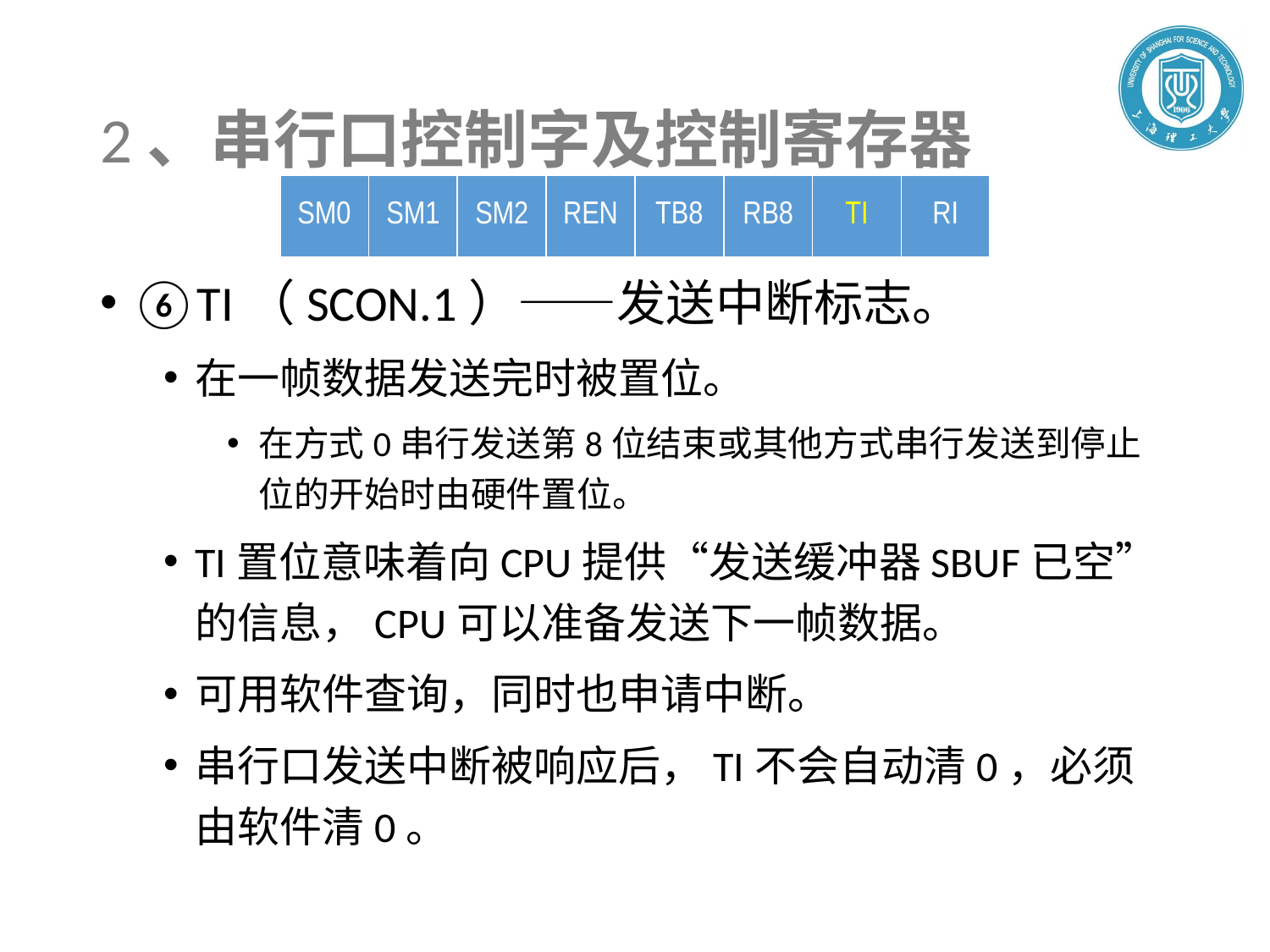

# 2、串行口控制字及控制寄存器
| SM0 | SM1 | SM2 | REN | TB8 | RB8 | TI | RI |
| --- | --- | --- | --- | --- | --- | --- | --- |
⑥TI（SCON.1）——发送中断标志。
在一帧数据发送完时被置位。
在方式0串行发送第8位结束或其他方式串行发送到停止位的开始时由硬件置位。
TI置位意味着向CPU提供“发送缓冲器SBUF已空”的信息，CPU可以准备发送下一帧数据。
可用软件查询，同时也申请中断。
串行口发送中断被响应后，TI不会自动清0，必须由软件清0。